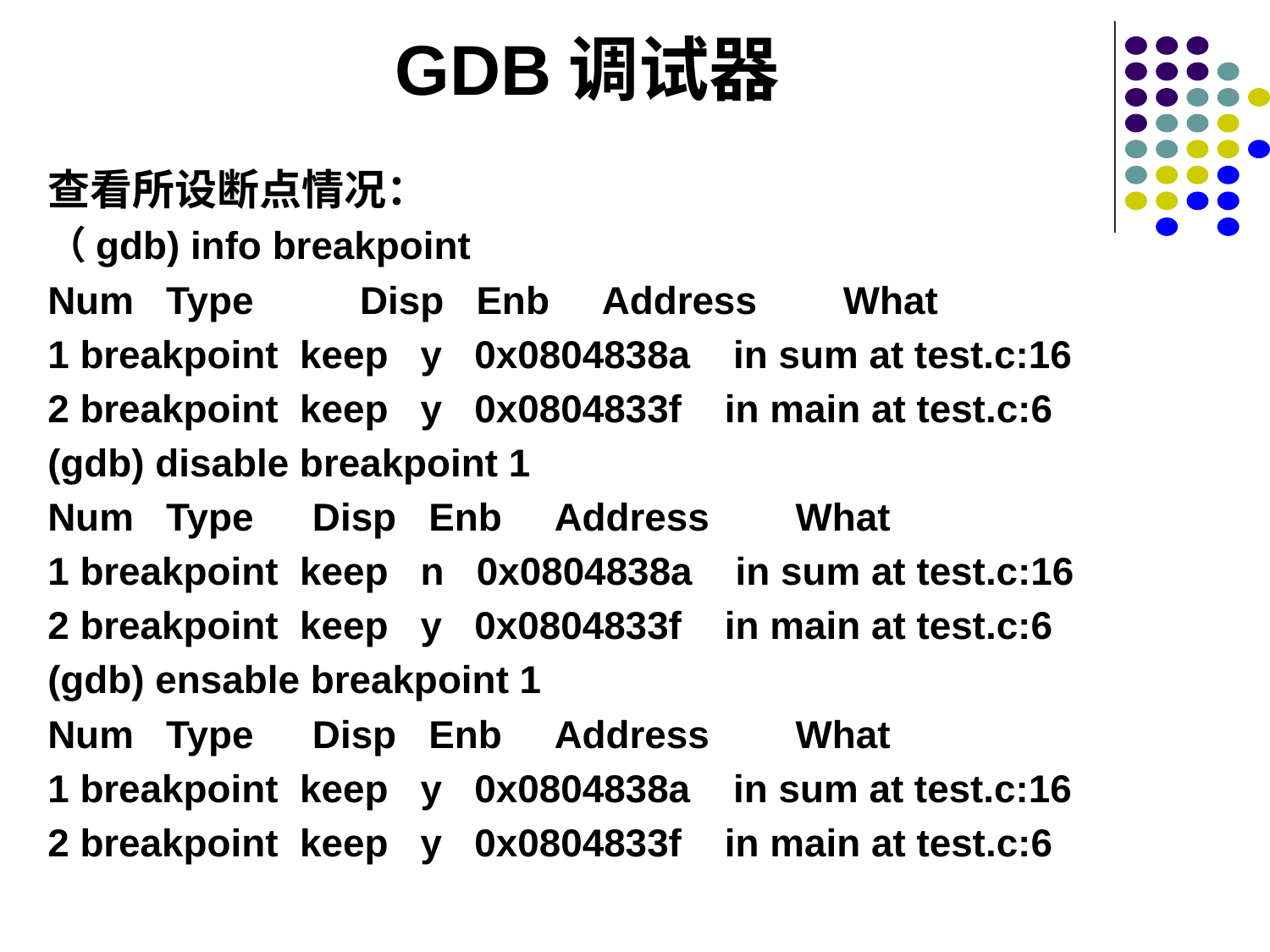

# GDB调试器
查看所设断点情况：
（gdb) info breakpoint
Num   Type 	 Disp   Enb     Address        What
1 breakpoint  keep   y   0x0804838a    in sum at test.c:16
2 breakpoint  keep   y   0x0804833f    in main at test.c:6
(gdb) disable breakpoint 1
Num   Type 	 Disp   Enb     Address        What
1 breakpoint  keep   n   0x0804838a    in sum at test.c:16
2 breakpoint  keep   y   0x0804833f    in main at test.c:6
(gdb) ensable breakpoint 1
Num   Type 	 Disp   Enb     Address        What
1 breakpoint  keep   y   0x0804838a    in sum at test.c:16
2 breakpoint  keep   y   0x0804833f    in main at test.c:6